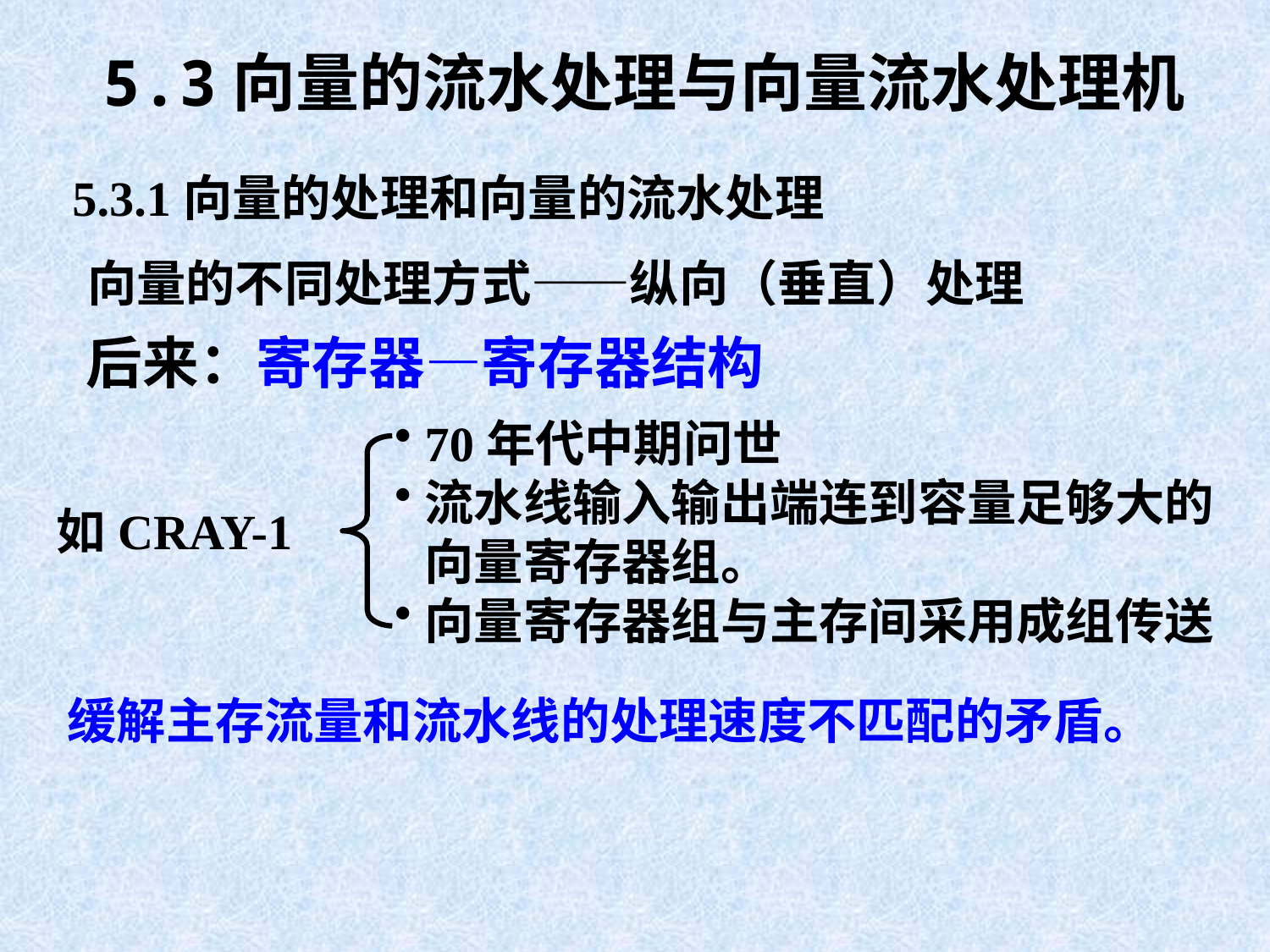

5.3向量的流水处理与向量流水处理机
5.3.1向量的处理和向量的流水处理
向量的不同处理方式——纵向（垂直）处理
后来：寄存器—寄存器结构
70年代中期问世
流水线输入输出端连到容量足够大的向量寄存器组。
向量寄存器组与主存间采用成组传送

如CRAY-1
缓解主存流量和流水线的处理速度不匹配的矛盾。